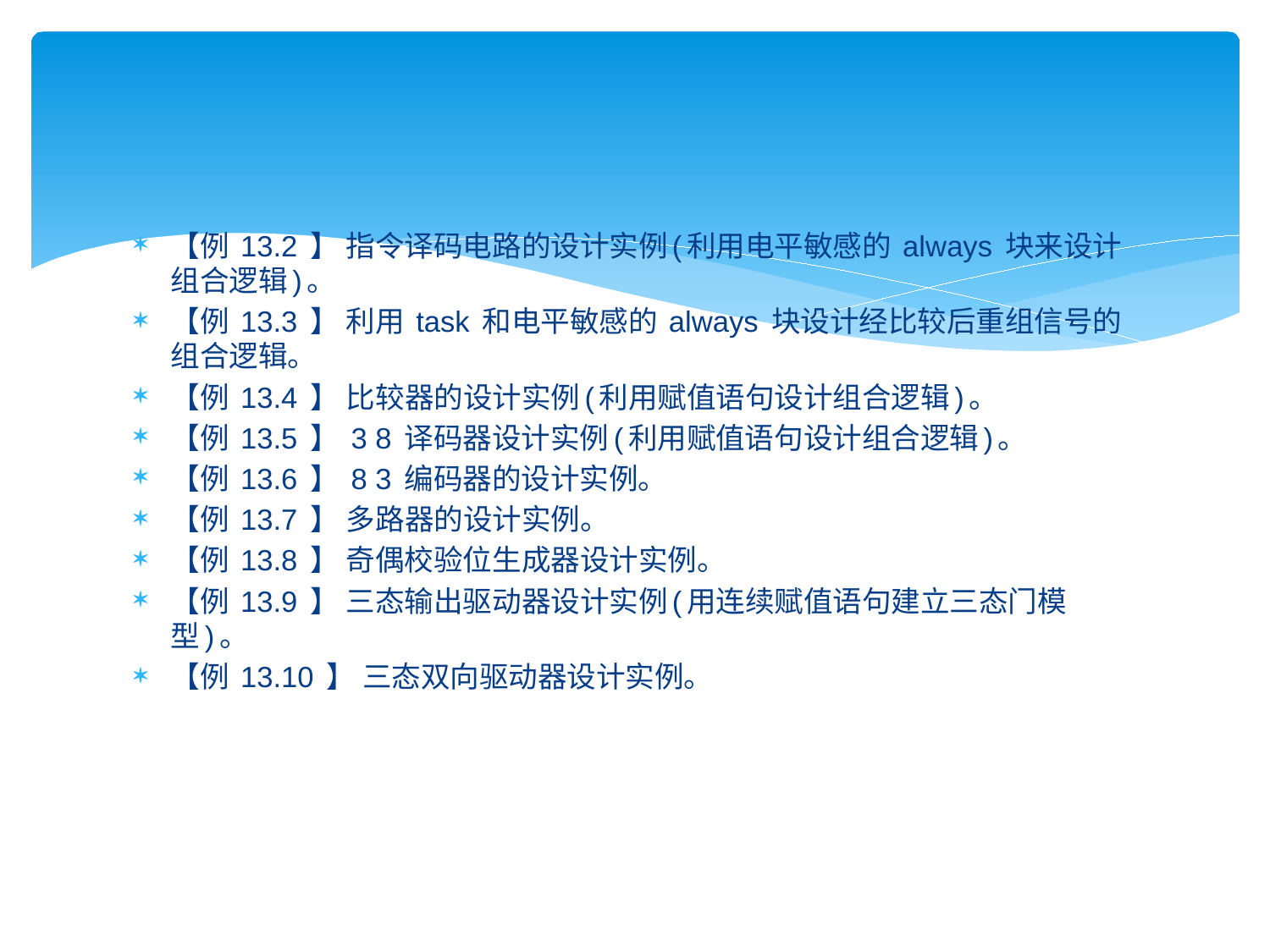

#
【例 13.2 】 指令译码电路的设计实例(利用电平敏感的 always 块来设计组合逻辑)。
【例 13.3 】 利用 task 和电平敏感的 always 块设计经比较后重组信号的组合逻辑。
【例 13.4 】 比较器的设计实例(利用赋值语句设计组合逻辑)。
【例 13.5 】 3 8 译码器设计实例(利用赋值语句设计组合逻辑)。
【例 13.6 】 8 3 编码器的设计实例。
【例 13.7 】 多路器的设计实例。
【例 13.8 】 奇偶校验位生成器设计实例。
【例 13.9 】 三态输出驱动器设计实例(用连续赋值语句建立三态门模型)。
【例 13.10 】 三态双向驱动器设计实例。